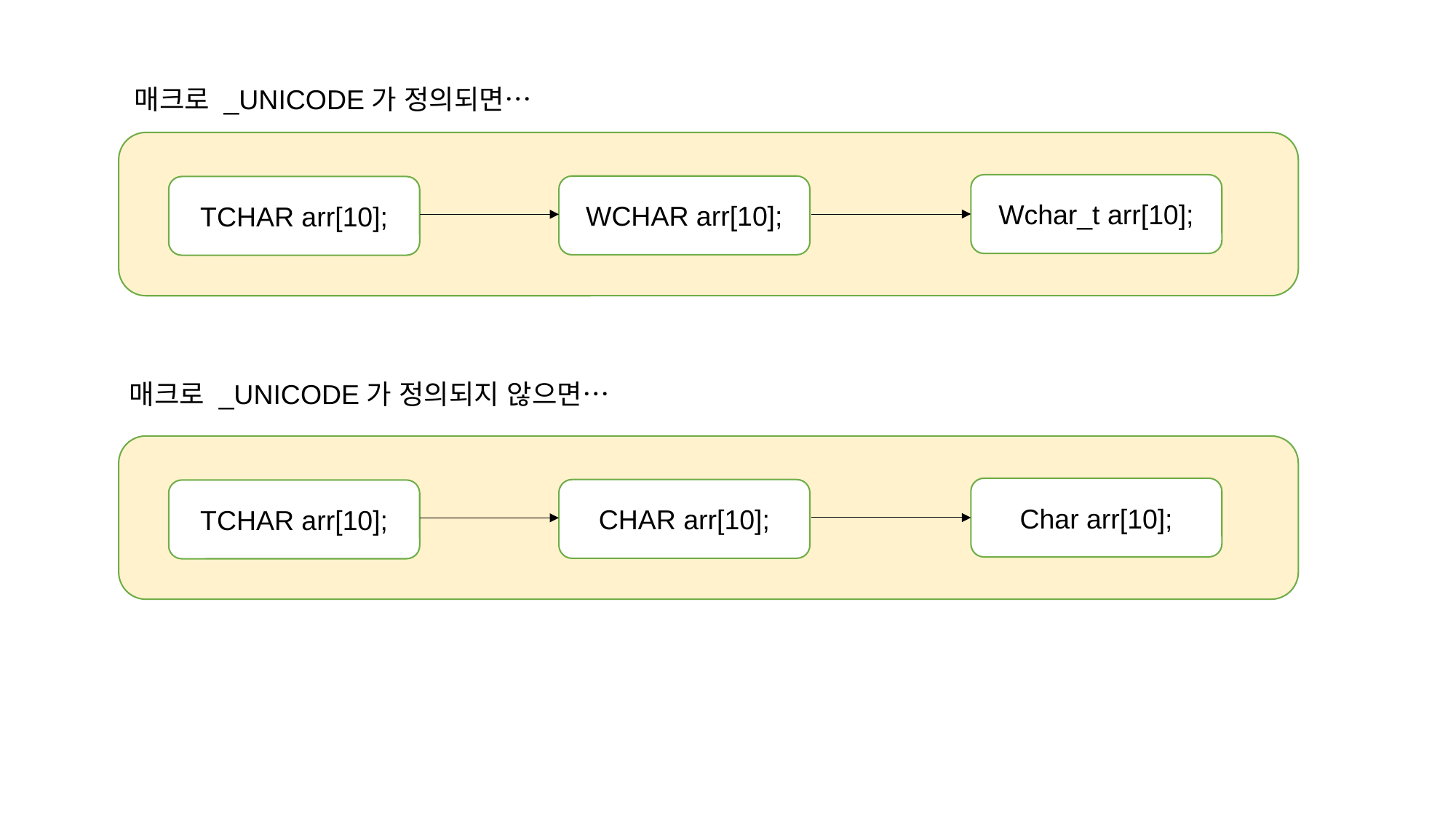

매크로 _UNICODE가 정의되면…

Wchar_t arr[10];
WCHAR arr[10];
TCHAR arr[10];
매크로 _UNICODE가 정의되지 않으면…

Char arr[10];
CHAR arr[10];
TCHAR arr[10];